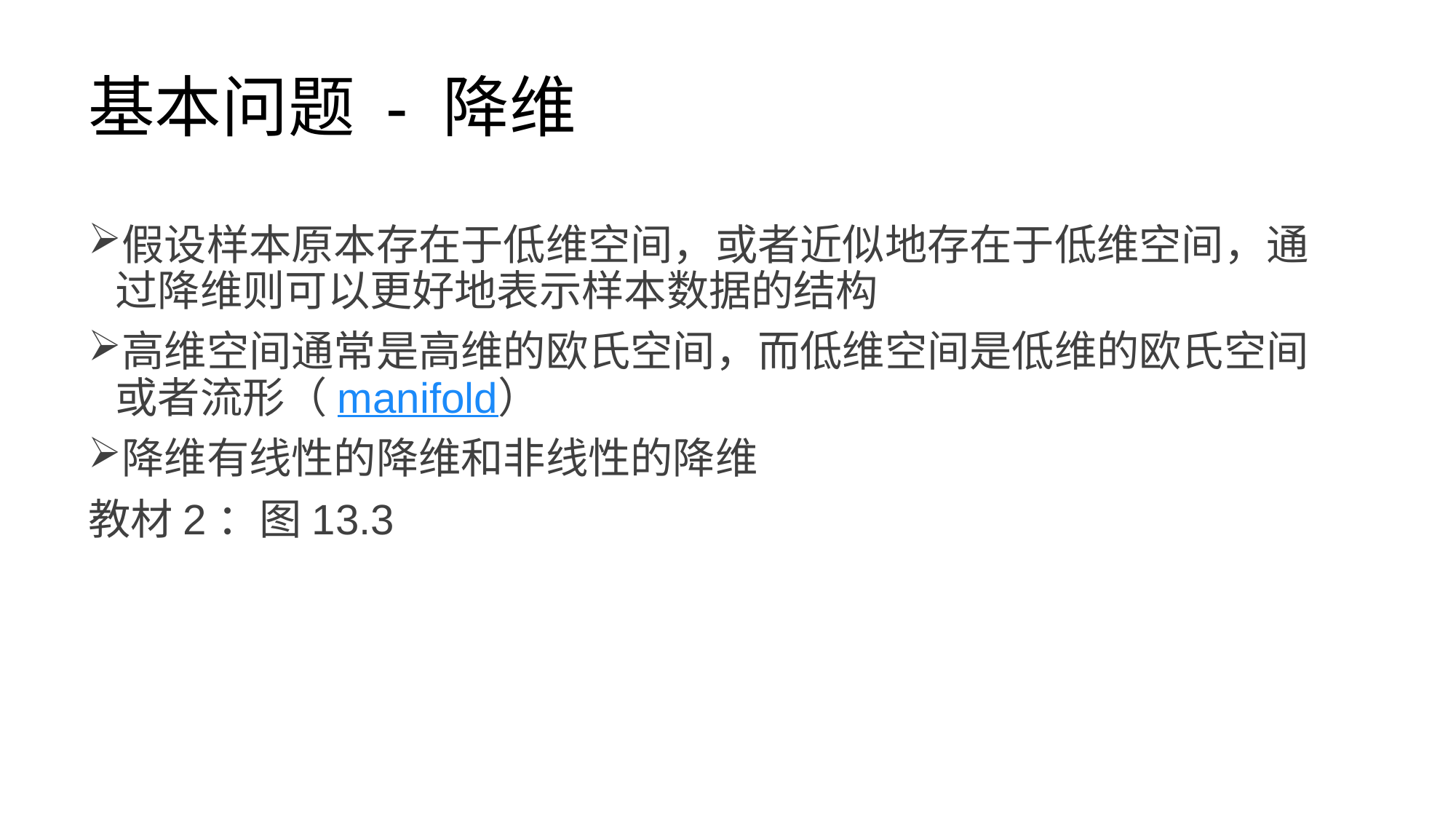

# 基本问题 - 降维
假设样本原本存在于低维空间，或者近似地存在于低维空间，通过降维则可以更好地表示样本数据的结构
高维空间通常是高维的欧氏空间，而低维空间是低维的欧氏空间或者流形（manifold）
降维有线性的降维和非线性的降维
教材2：图13.3